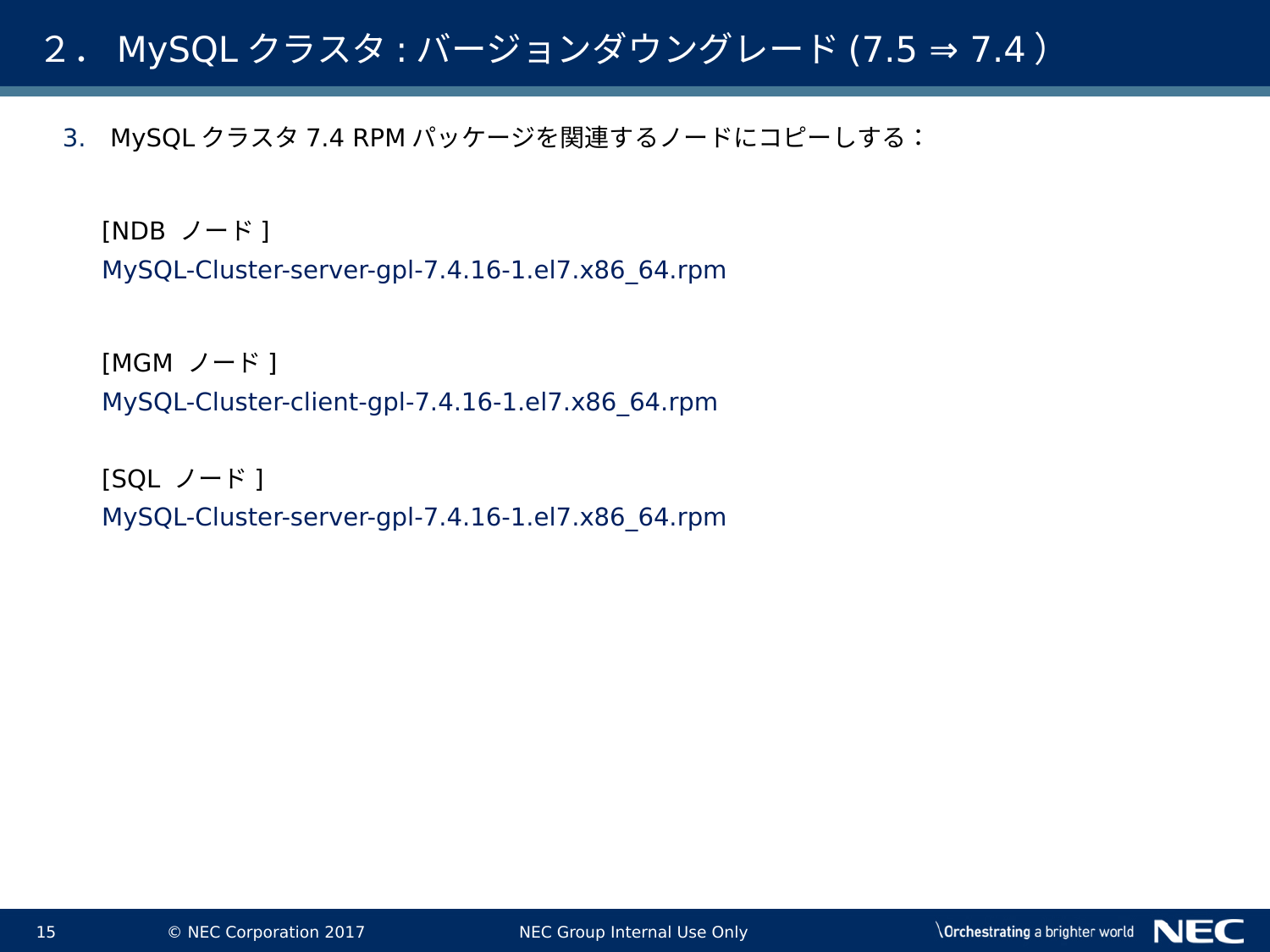

# ２．MySQLクラスタ:バージョンダウングレード(7.5 ⇒ 7.4）
MySQLクラスタ7.4 RPMパッケージを関連するノードにコピーしする：

     [NDB ノード]
     MySQL-Cluster-server-gpl-7.4.16-1.el7.x86_64.rpm

     [MGM ノード]
     MySQL-Cluster-client-gpl-7.4.16-1.el7.x86_64.rpm

     [SQL ノード]
     MySQL-Cluster-server-gpl-7.4.16-1.el7.x86_64.rpm